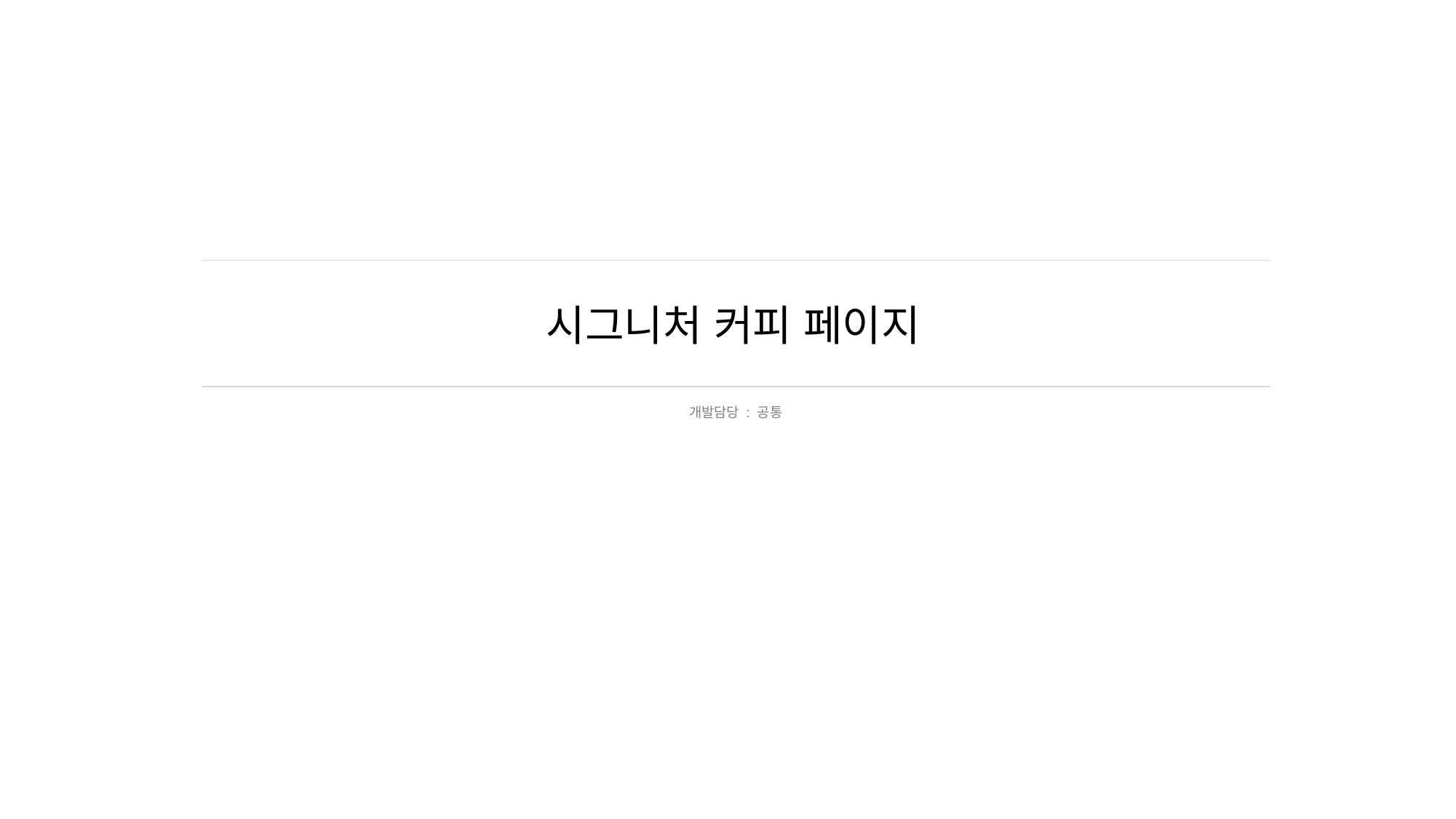

# 시그니처 커피 페이지
개발담당 : 공통